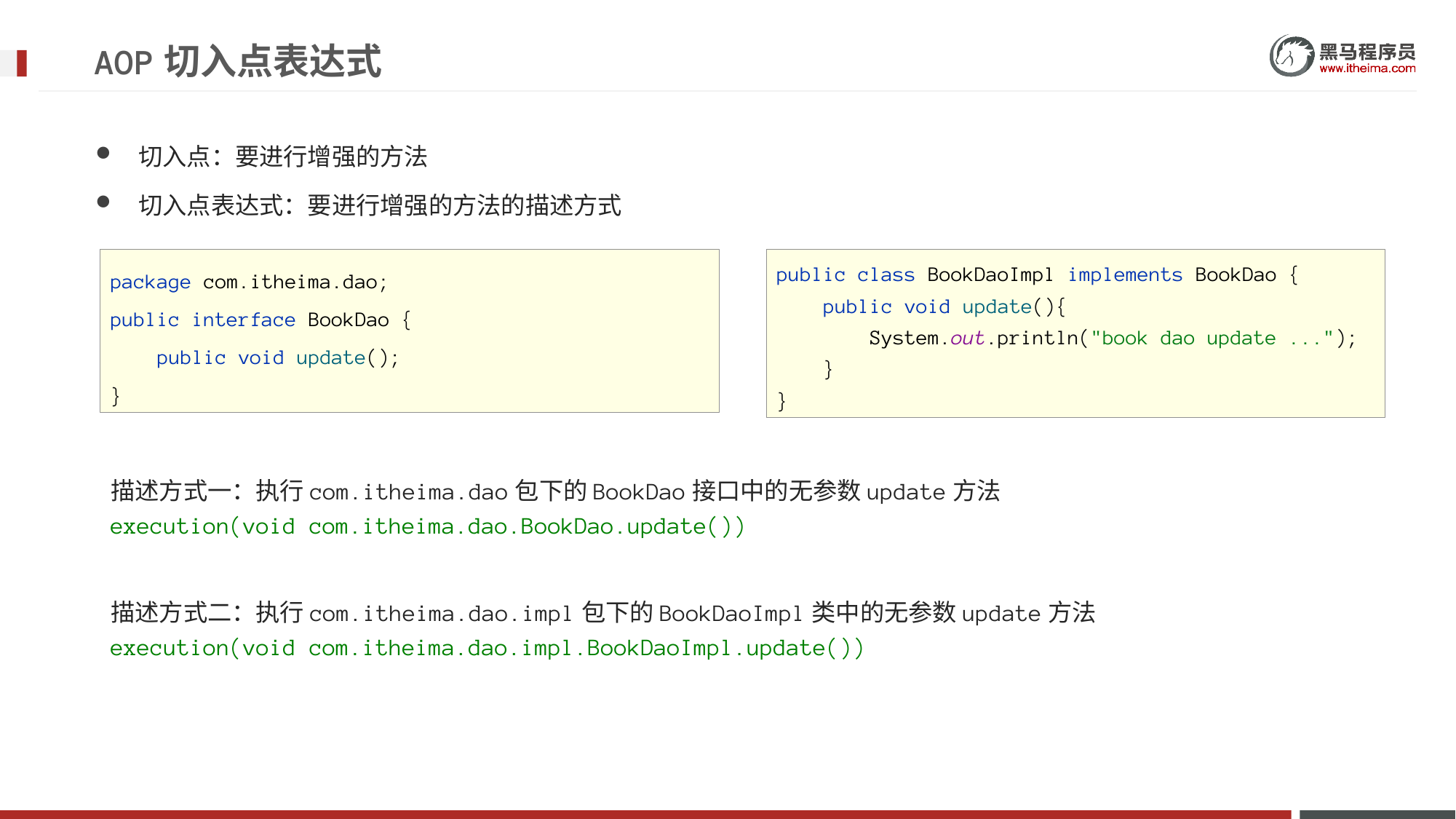

# AOP切入点表达式
切入点：要进行增强的方法
切入点表达式：要进行增强的方法的描述方式
package com.itheima.dao;
public interface BookDao {
    public void update();
}
public class BookDaoImpl implements BookDao {
    public void update(){
        System.out.println("book dao update ...");
    }
}
描述方式一：执行com.itheima.dao包下的BookDao接口中的无参数update方法
execution(void com.itheima.dao.BookDao.update())
描述方式二：执行com.itheima.dao.impl包下的BookDaoImpl类中的无参数update方法
execution(void com.itheima.dao.impl.BookDaoImpl.update())